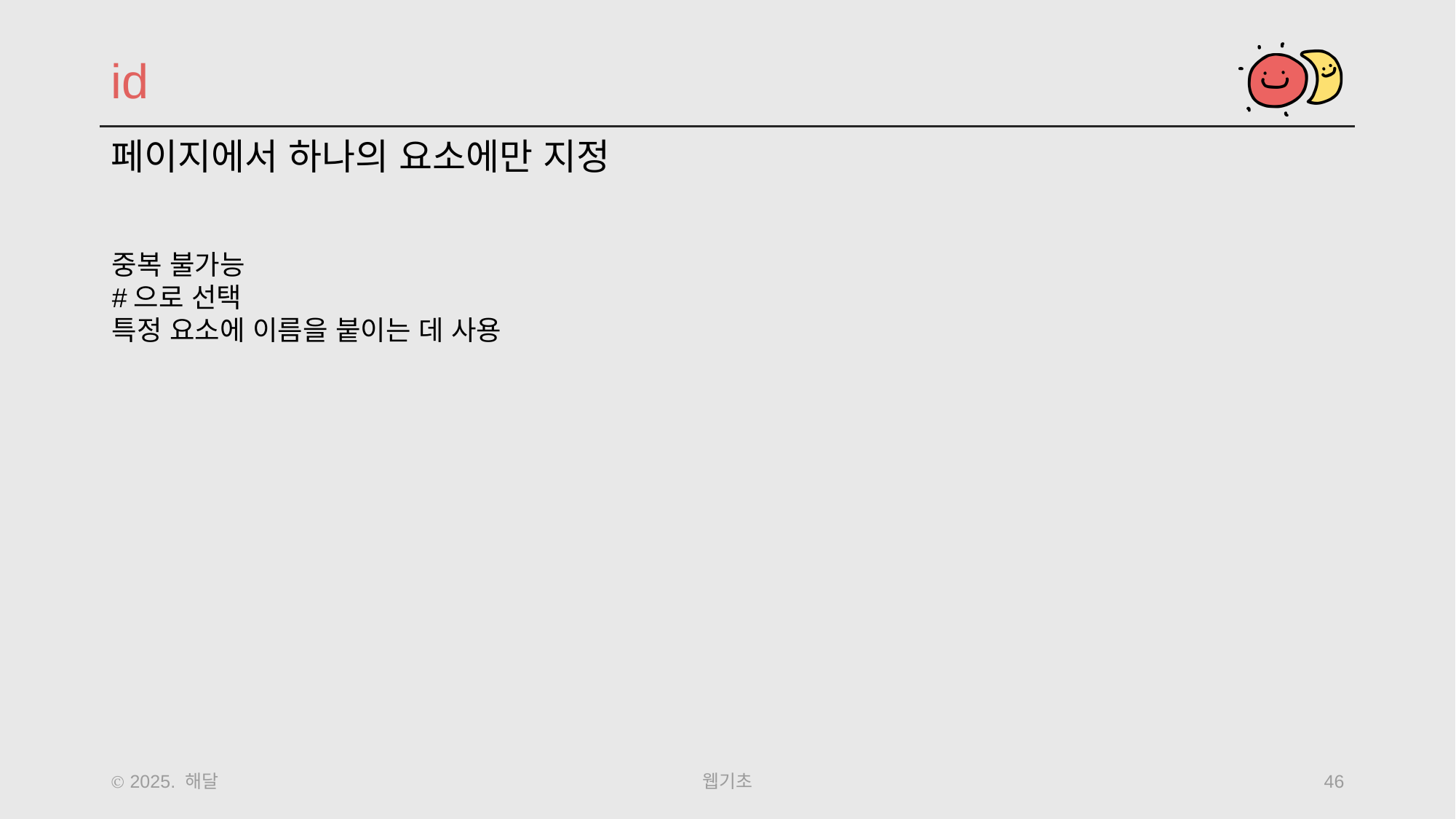

id
페이지에서 하나의 요소에만 지정
중복 불가능
#으로 선택
특정 요소에 이름을 붙이는 데 사용
Ⓒ 2025. 해달
웹기초
46